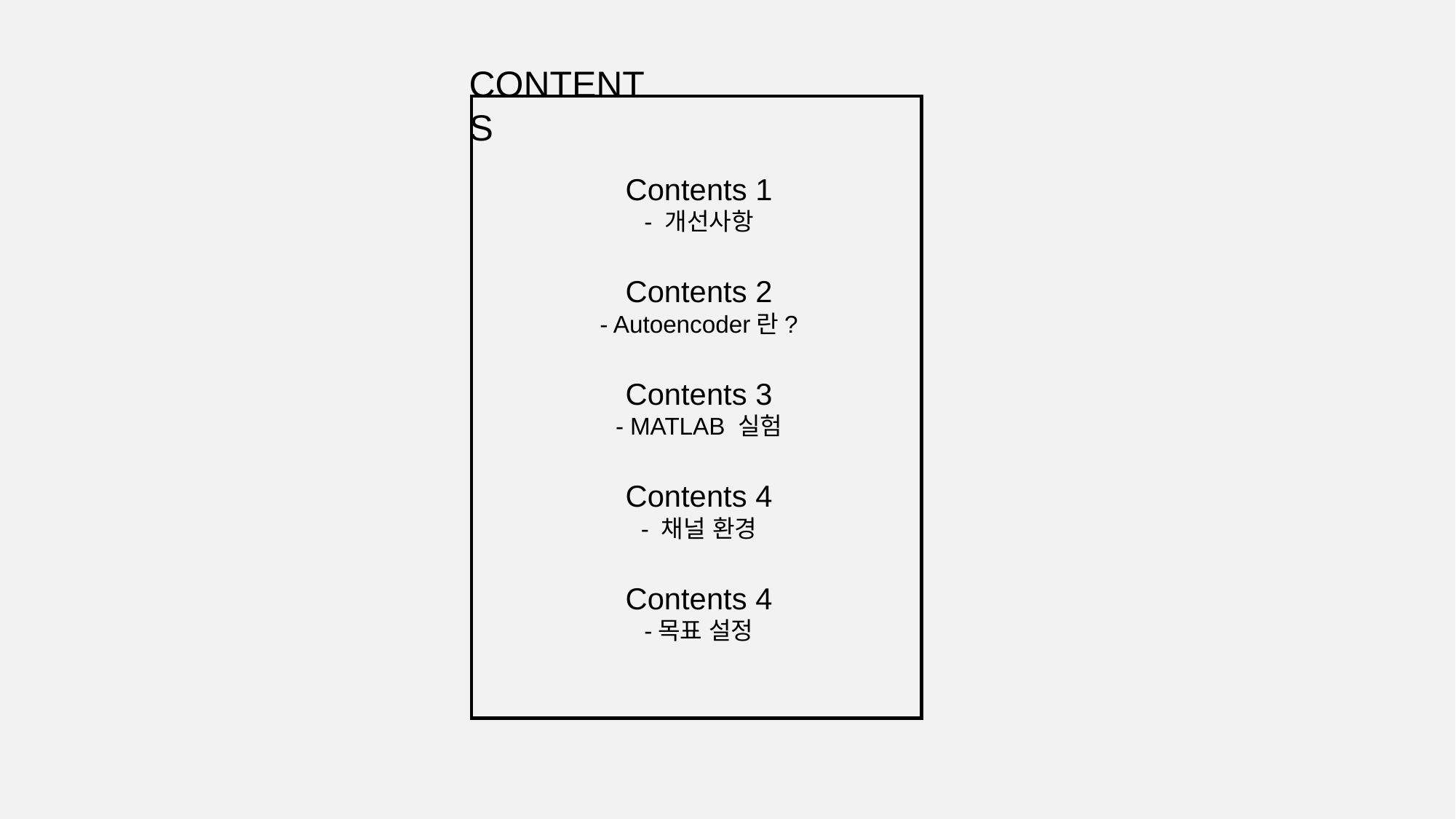

CONTENTS

Contents 1
- 개선사항
Contents 2
- Autoencoder란?
Contents 3
- MATLAB 실험
Contents 4
- 채널 환경
Contents 4
-목표 설정